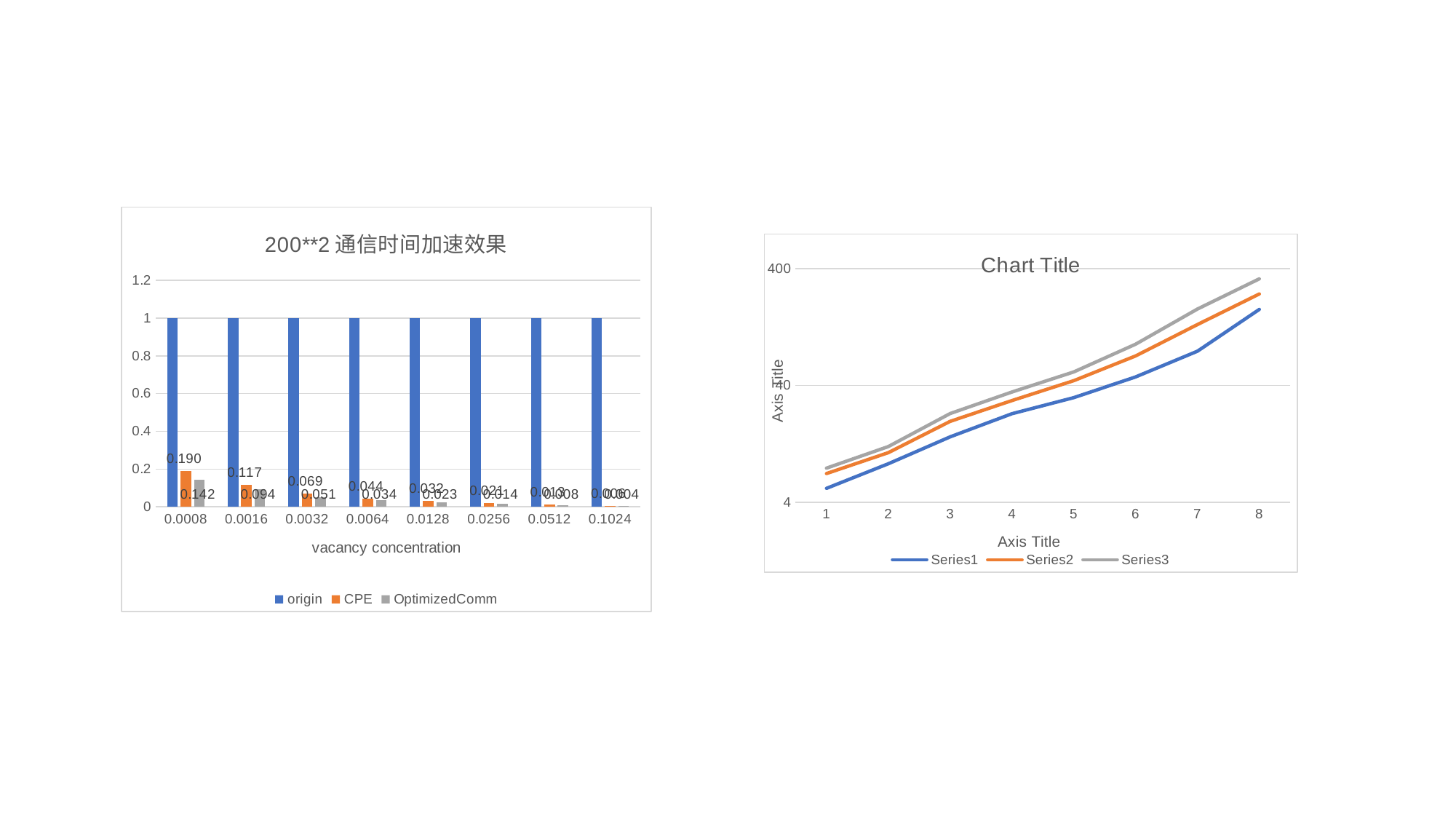

#

### Chart: 200**2通信时间加速效果

| Category | origin | CPE | OptimizedComm |
|---|---|---|---|
| 0.0008 | 1.0 | 0.189994328568979 | 0.141972507592243 |
| 0.0016 | 1.0 | 0.117082628668005 | 0.0940214047024004 |
| 0.0032 | 1.0 | 0.0688541769736745 | 0.0507828558139038 |
| 0.0064 | 1.0 | 0.04365937415929 | 0.0336884636245013 |
| 0.0128 | 1.0 | 0.031807021274877 | 0.0227724307743298 |
| 0.0256 | 1.0 | 0.021136157147111 | 0.0139827828858713 |
| 0.0512 | 1.0 | 0.0127296668059732 | 0.00752720032655758 |
| 0.1024 | 1.0 | 0.0055874593919383 | 0.00412349587899939 |

### Chart:

| Category |  |  |  |
|---|---|---|---|